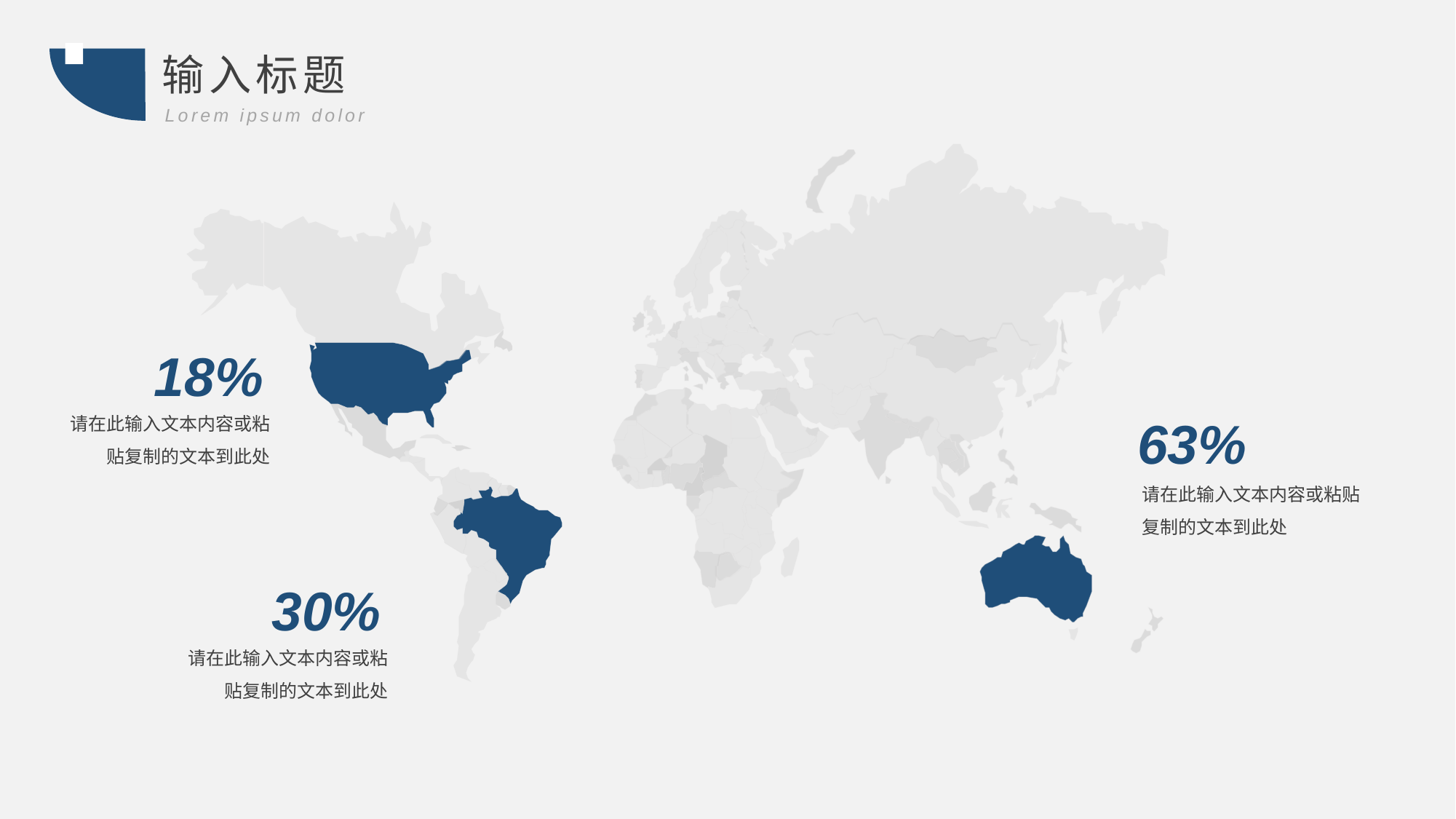

输入标题
Lorem ipsum dolor

18%
请在此输入文本内容或粘贴复制的文本到此处
63%
请在此输入文本内容或粘贴复制的文本到此处
30%
请在此输入文本内容或粘贴复制的文本到此处